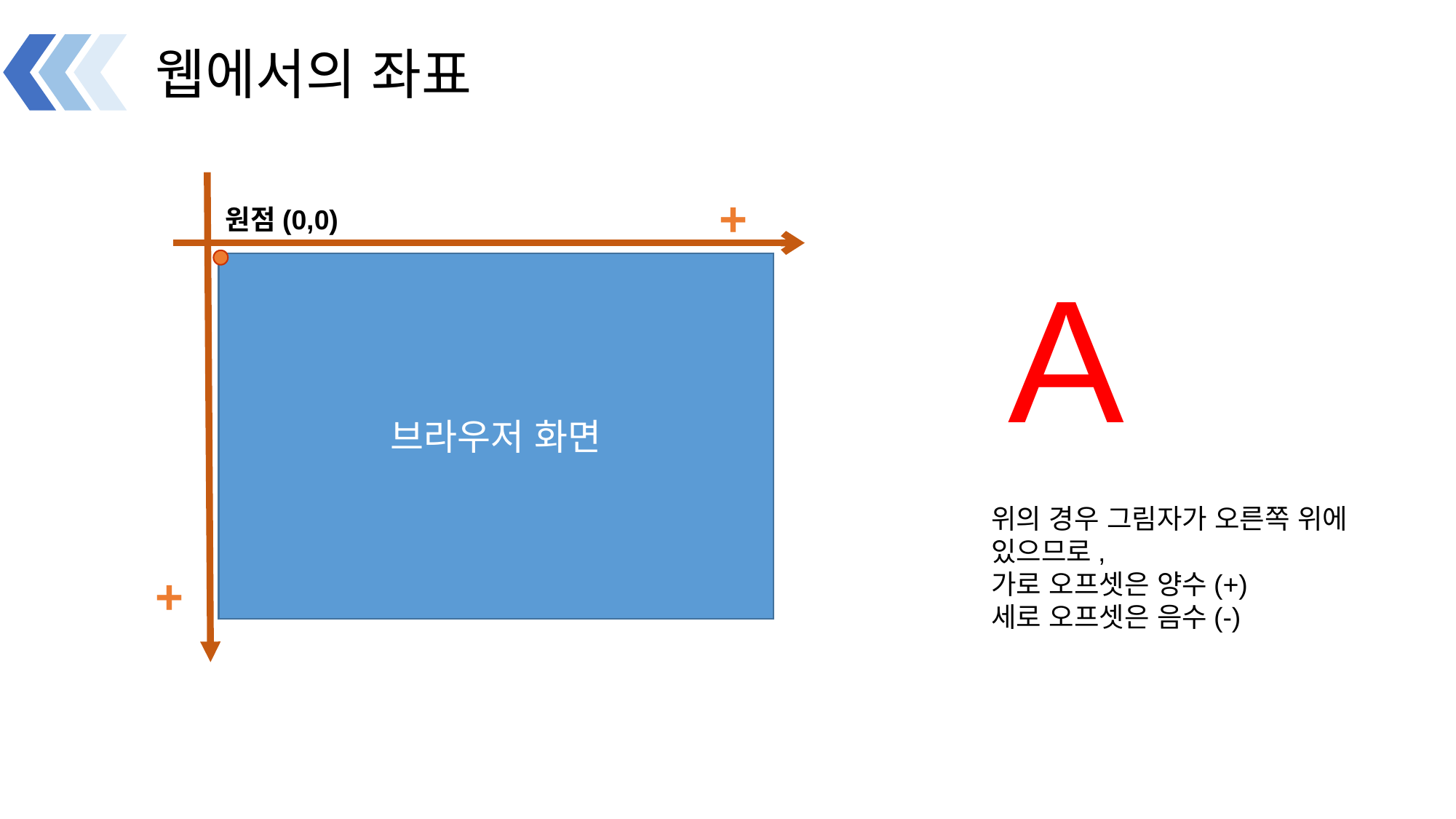

# 웹에서의 좌표
+
원점(0,0)
A

브라우저 화면
위의 경우 그림자가 오른쪽 위에 있으므로,
가로 오프셋은 양수(+)
세로 오프셋은 음수(-)
+